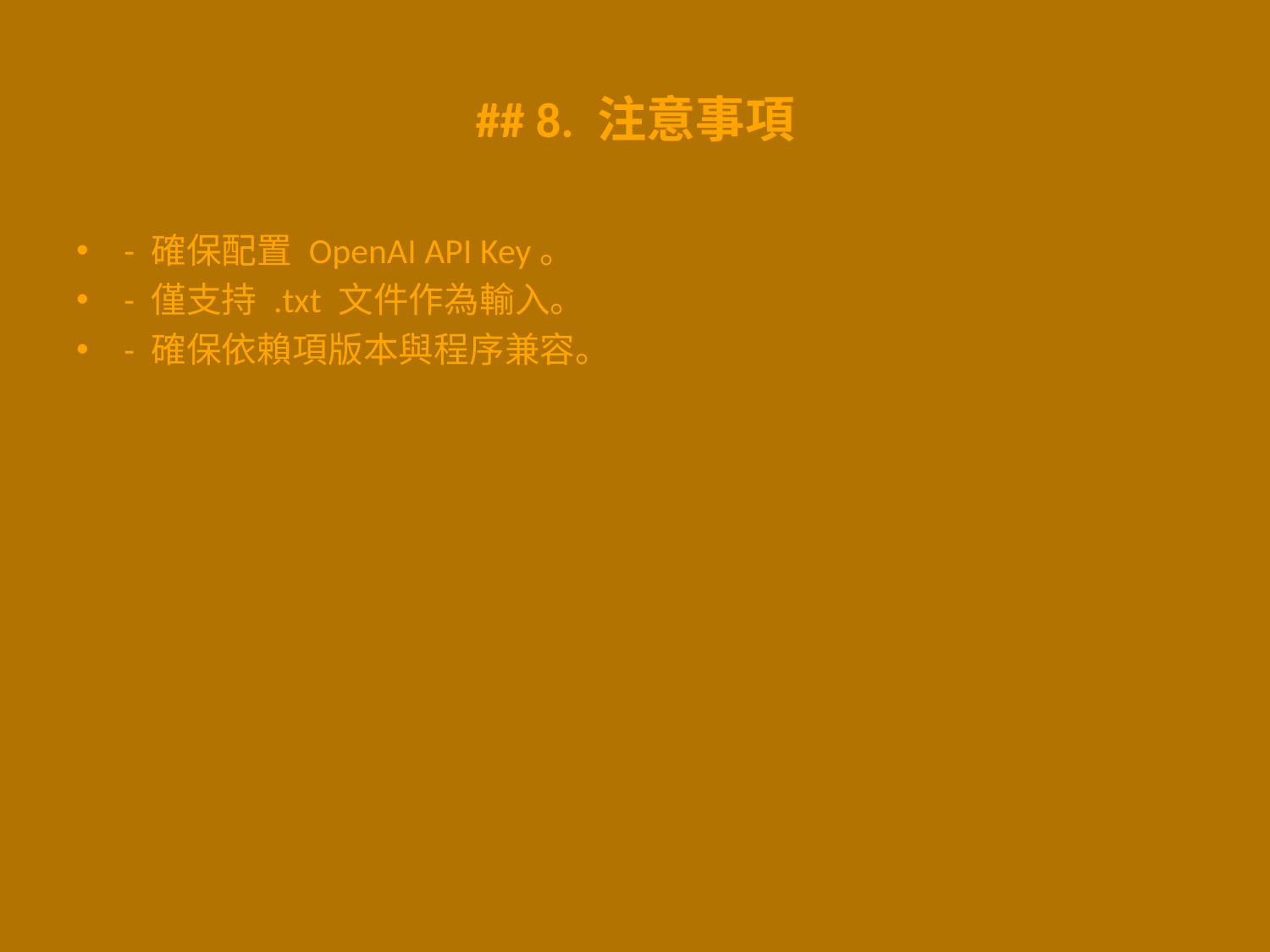

# ## 8. 注意事項
- 確保配置 OpenAI API Key。
- 僅支持 .txt 文件作為輸入。
- 確保依賴項版本與程序兼容。